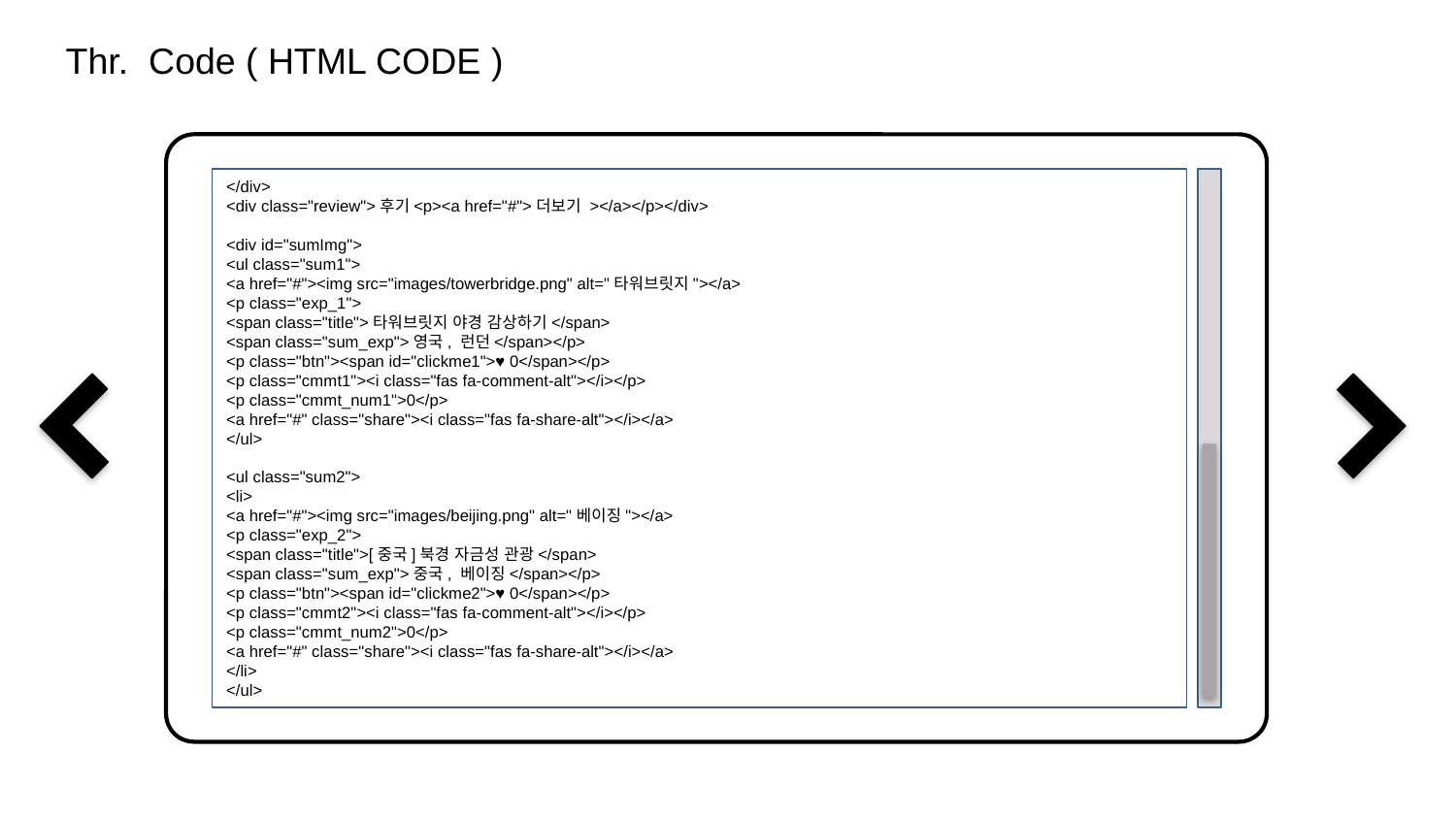

Thr.  Code ( HTML CODE )

</div>
<div class="review">후기<p><a href="#">더보기 ></a></p></div>
<div id="sumImg">
<ul class="sum1">
<a href="#"><img src="images/towerbridge.png" alt="타워브릿지"></a>
<p class="exp_1">
<span class="title">타워브릿지 야경 감상하기</span>
<span class="sum_exp">영국, 런던</span></p>
<p class="btn"><span id="clickme1">♥ 0</span></p>
<p class="cmmt1"><i class="fas fa-comment-alt"></i></p>
<p class="cmmt_num1">0</p>
<a href="#" class="share"><i class="fas fa-share-alt"></i></a>
</ul>
<ul class="sum2">
<li>
<a href="#"><img src="images/beijing.png" alt="베이징"></a>
<p class="exp_2">
<span class="title">[중국]북경 자금성 관광</span>
<span class="sum_exp">중국, 베이징</span></p>
<p class="btn"><span id="clickme2">♥ 0</span></p>
<p class="cmmt2"><i class="fas fa-comment-alt"></i></p>
<p class="cmmt_num2">0</p>
<a href="#" class="share"><i class="fas fa-share-alt"></i></a>
</li>
</ul>